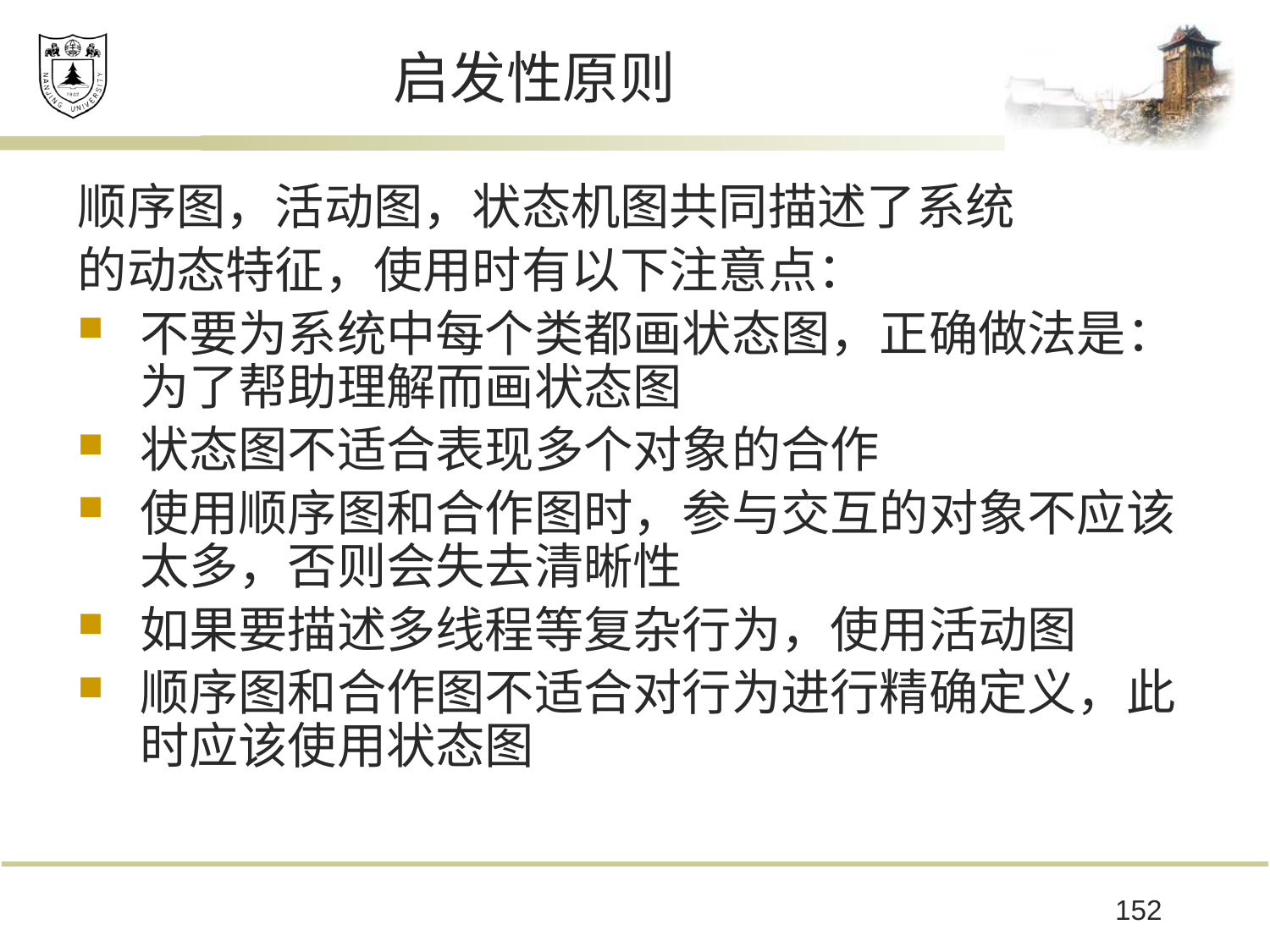

# 启发性原则
顺序图，活动图，状态机图共同描述了系统
的动态特征，使用时有以下注意点：
不要为系统中每个类都画状态图，正确做法是：为了帮助理解而画状态图
状态图不适合表现多个对象的合作
使用顺序图和合作图时，参与交互的对象不应该太多，否则会失去清晰性
如果要描述多线程等复杂行为，使用活动图
顺序图和合作图不适合对行为进行精确定义，此时应该使用状态图
152